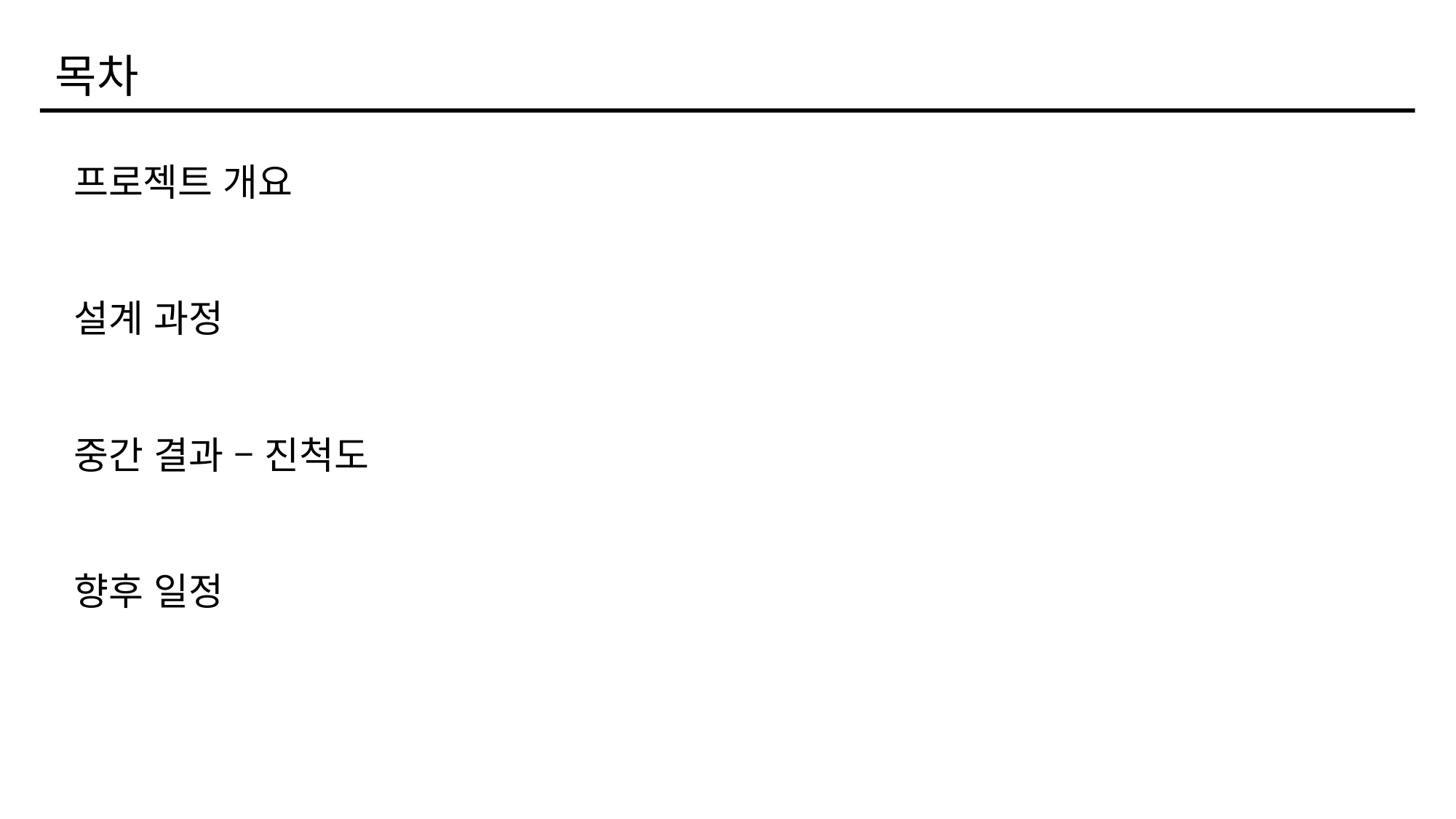

목차

프로젝트 개요

설계 과정

중간 결과 – 진척도

향후 일정